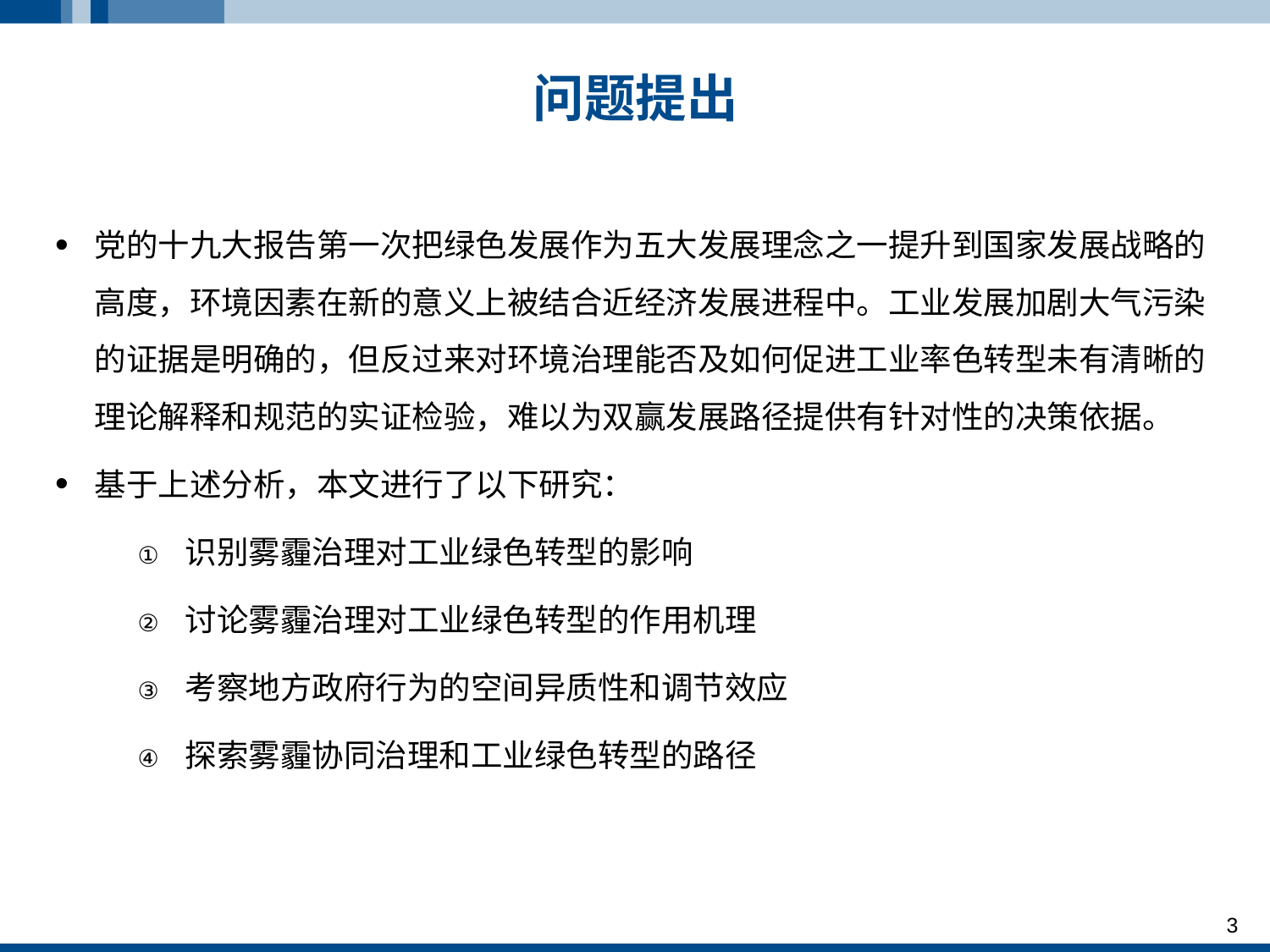

# 问题提出
党的十九大报告第一次把绿色发展作为五大发展理念之一提升到国家发展战略的高度，环境因素在新的意义上被结合近经济发展进程中。工业发展加剧大气污染的证据是明确的，但反过来对环境治理能否及如何促进工业率色转型未有清晰的理论解释和规范的实证检验，难以为双赢发展路径提供有针对性的决策依据。
基于上述分析，本文进行了以下研究：
识别雾霾治理对工业绿色转型的影响
讨论雾霾治理对工业绿色转型的作用机理
考察地方政府行为的空间异质性和调节效应
探索雾霾协同治理和工业绿色转型的路径

3